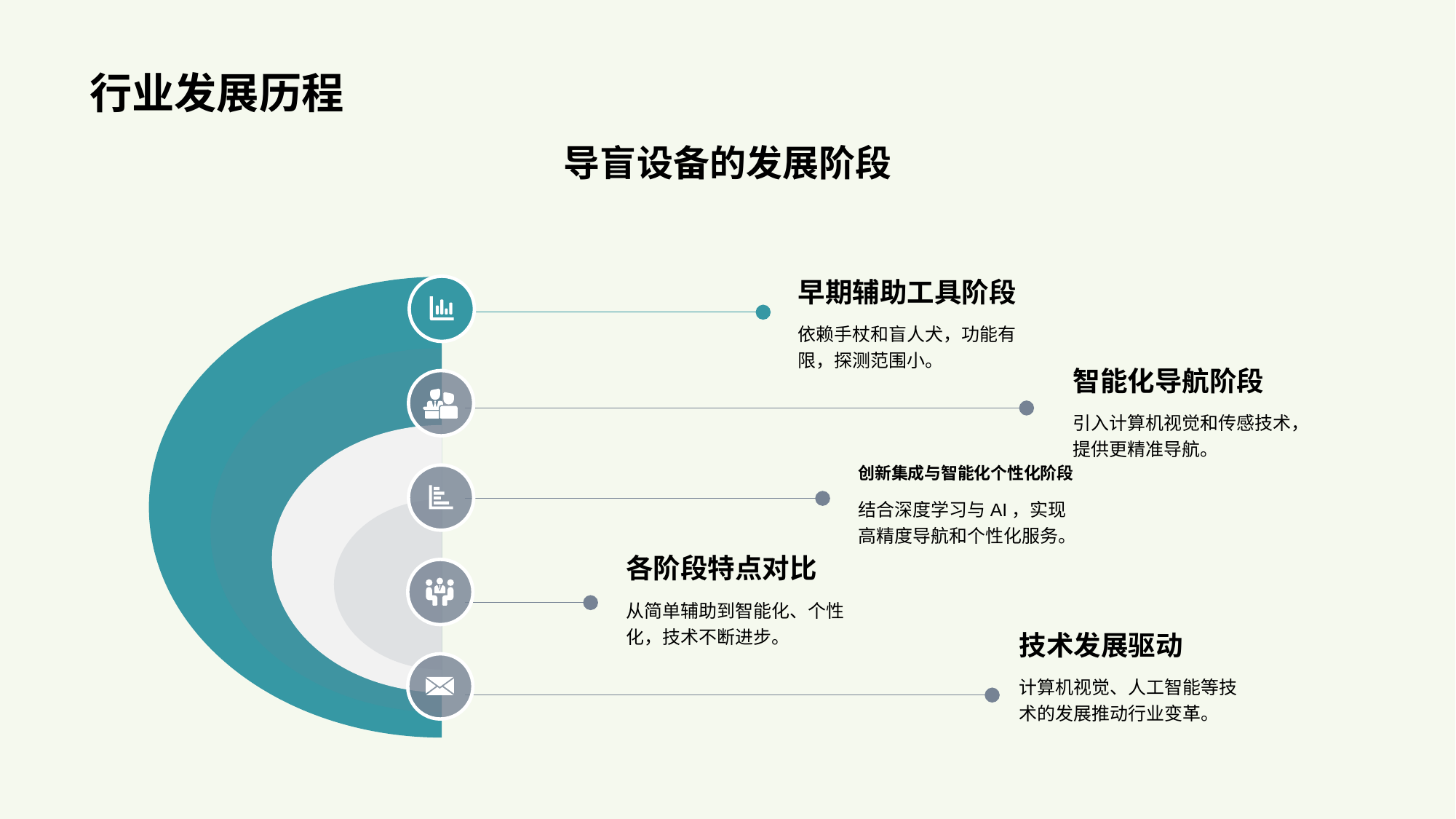

# 行业发展历程
导盲设备的发展阶段
早期辅助工具阶段

依赖手杖和盲人犬，功能有限，探测范围小。

智能化导航阶段

引入计算机视觉和传感技术，提供更精准导航。

创新集成与智能化个性化阶段

结合深度学习与AI，实现高精度导航和个性化服务。

各阶段特点对比

从简单辅助到智能化、个性化，技术不断进步。
技术发展驱动

计算机视觉、人工智能等技术的发展推动行业变革。